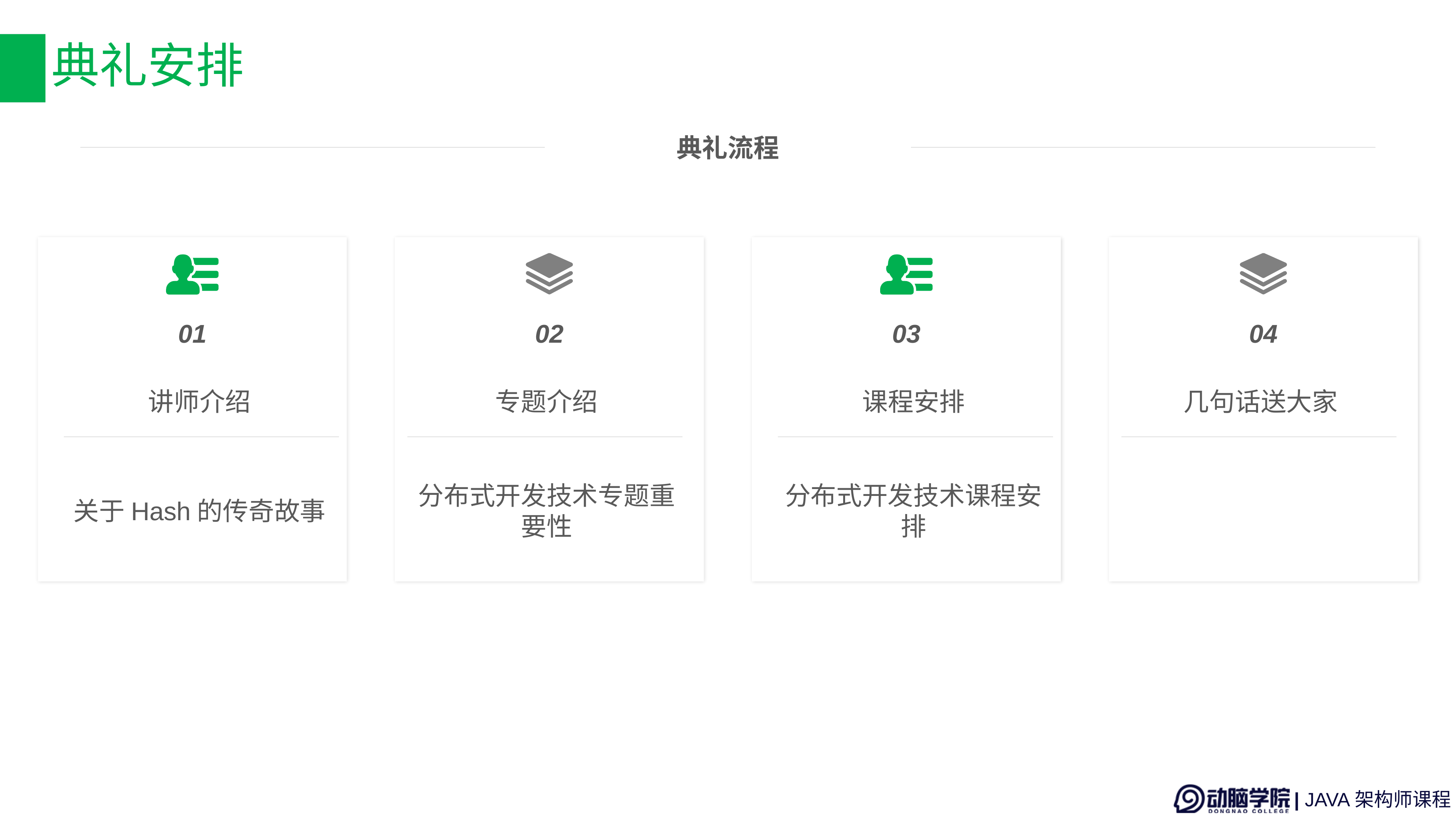

# 典礼安排
典礼流程

01
讲师介绍
关于Hash的传奇故事

02
专题介绍
分布式开发技术专题重要性

03
课程安排
分布式开发技术课程安排

04
几句话送大家